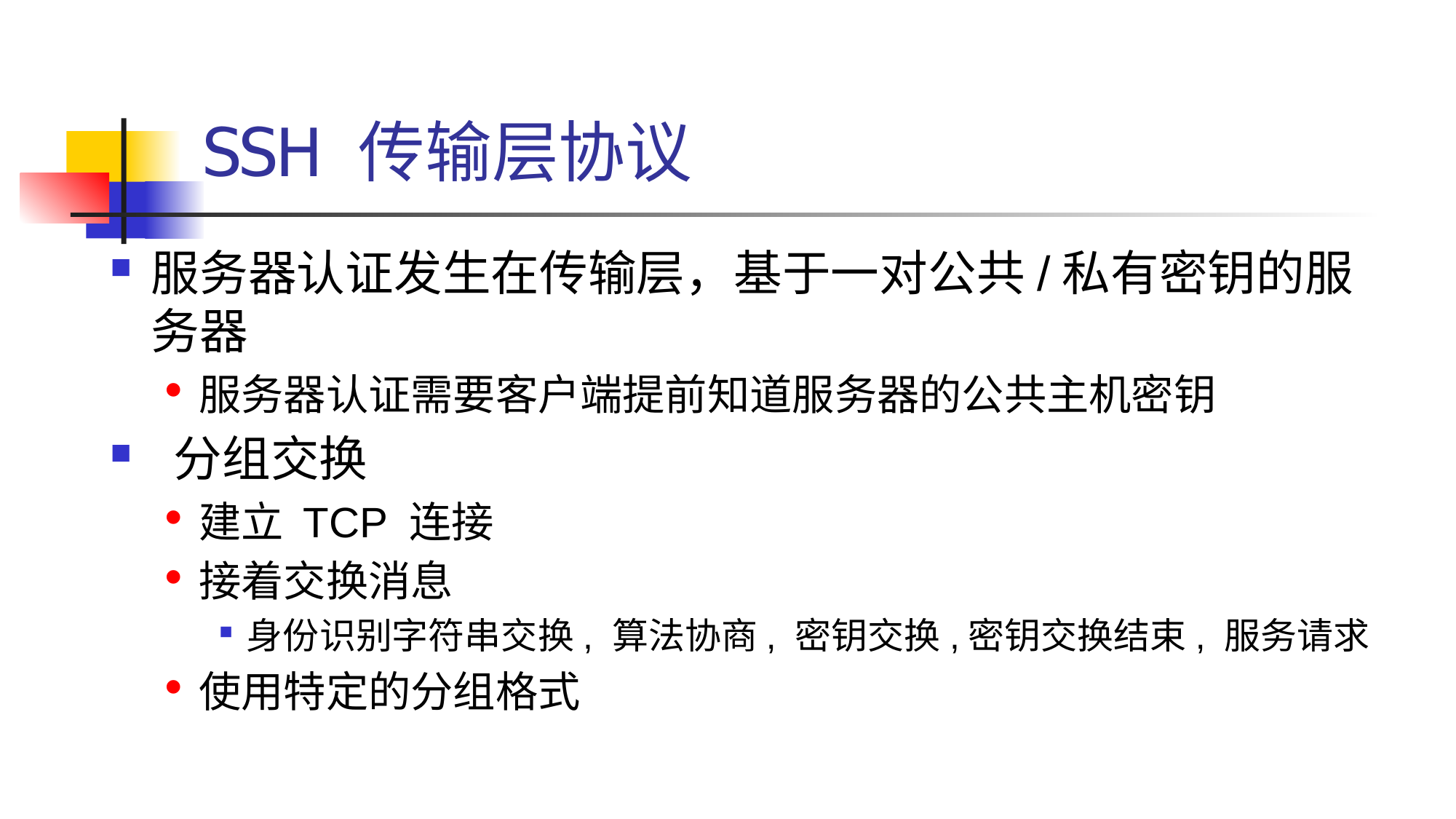

# SSH 传输层协议
服务器认证发生在传输层，基于一对公共/私有密钥的服务器
服务器认证需要客户端提前知道服务器的公共主机密钥
 分组交换
建立 TCP 连接
接着交换消息
身份识别字符串交换, 算法协商, 密钥交换,密钥交换结束, 服务请求
使用特定的分组格式